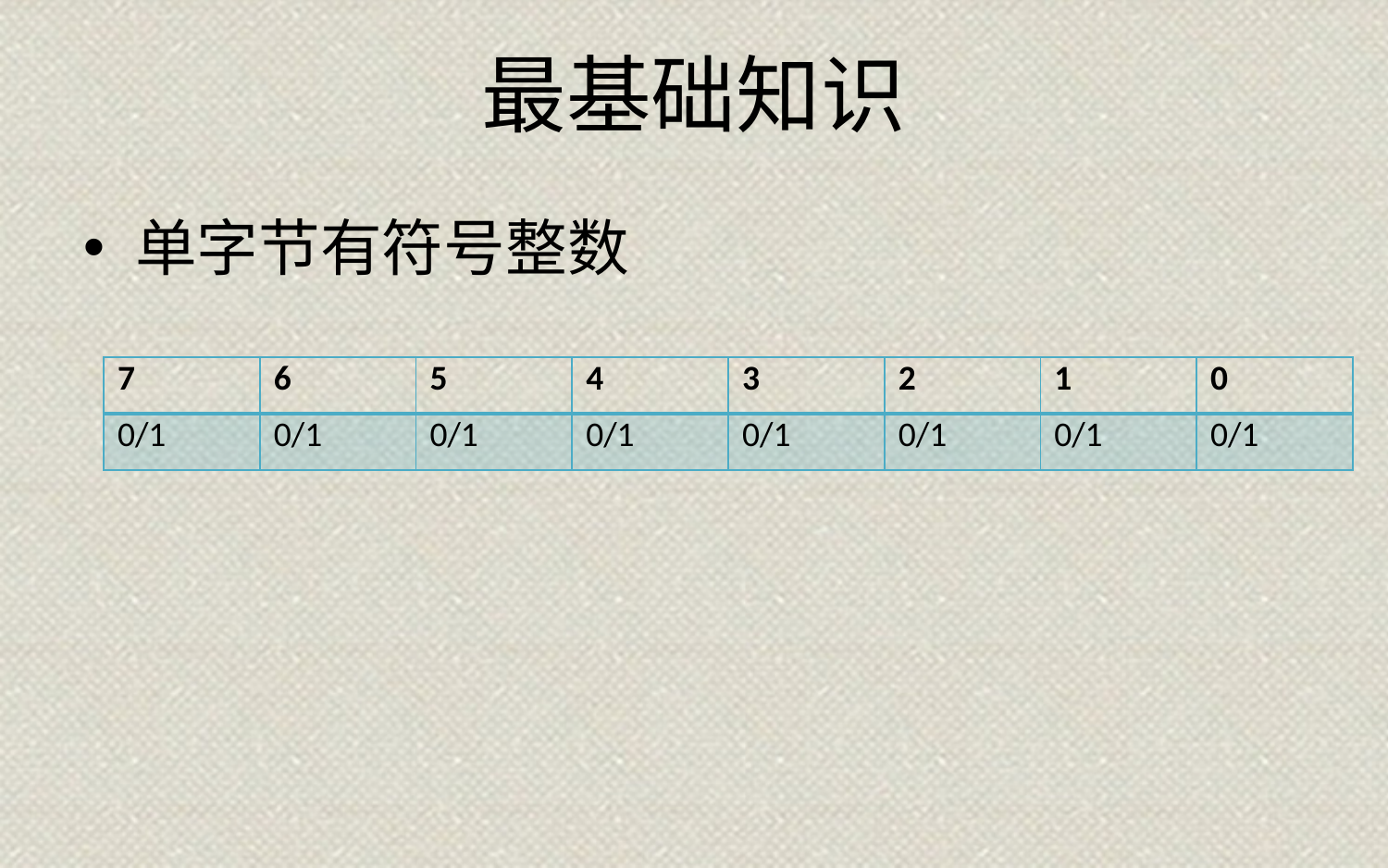

# 最基础知识
单字节有符号整数
| 7 | 6 | 5 | 4 | 3 | 2 | 1 | 0 |
| --- | --- | --- | --- | --- | --- | --- | --- |
| 0/1 | 0/1 | 0/1 | 0/1 | 0/1 | 0/1 | 0/1 | 0/1 |